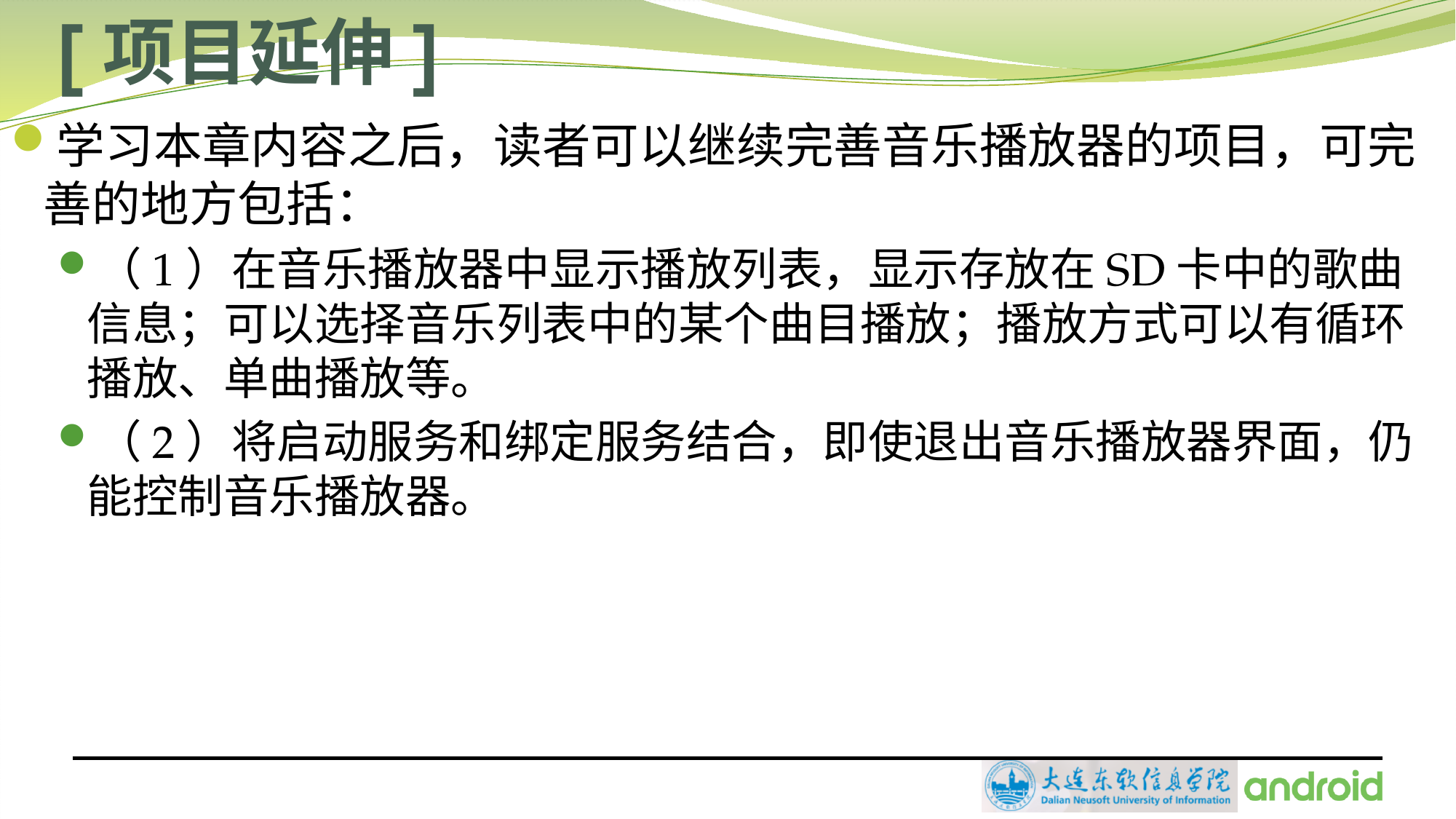

# [项目延伸]
学习本章内容之后，读者可以继续完善音乐播放器的项目，可完善的地方包括：
（1）在音乐播放器中显示播放列表，显示存放在SD卡中的歌曲信息；可以选择音乐列表中的某个曲目播放；播放方式可以有循环播放、单曲播放等。
（2）将启动服务和绑定服务结合，即使退出音乐播放器界面，仍能控制音乐播放器。